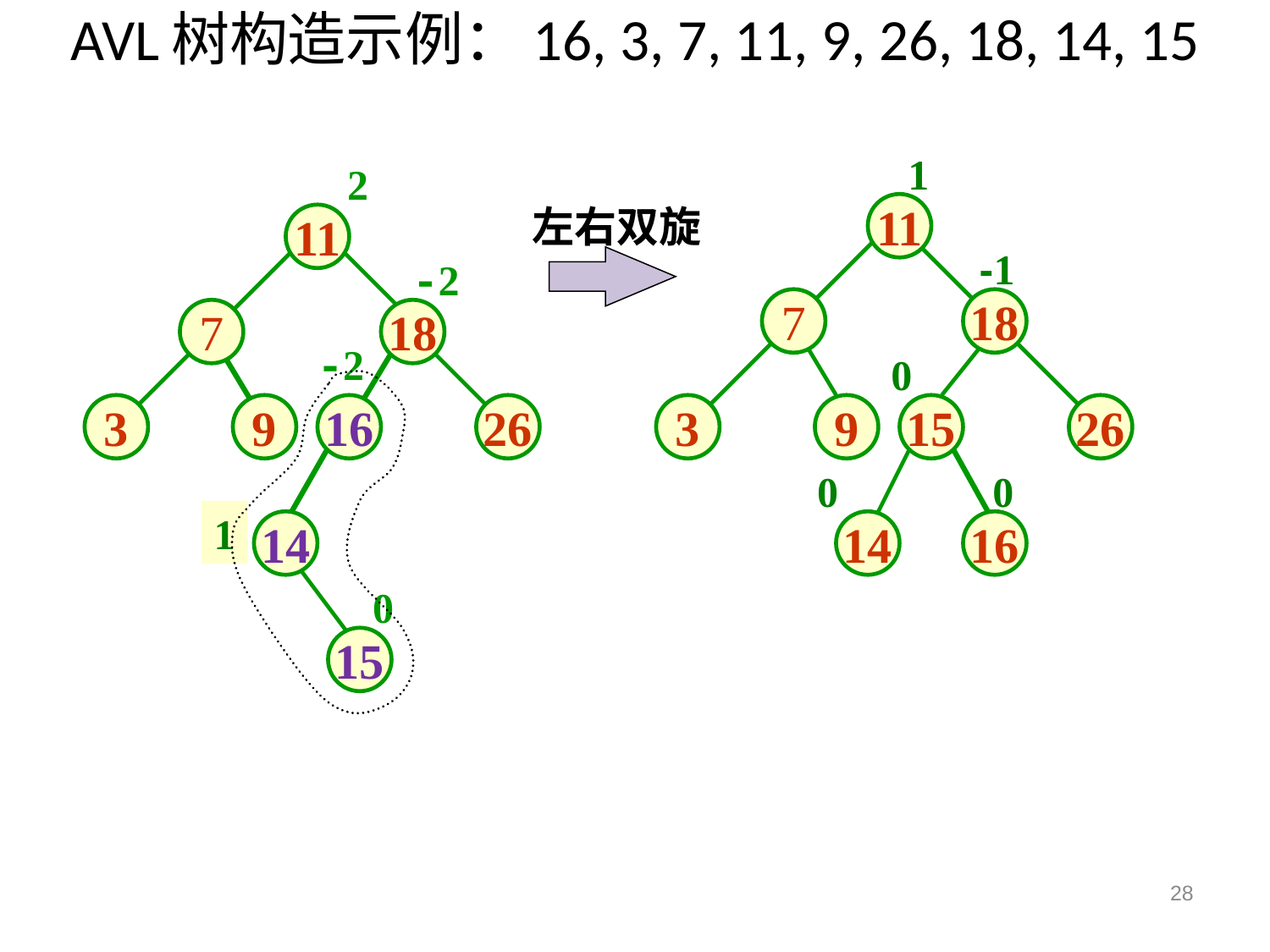

AVL树构造示例：16, 3, 7, 11, 9, 26, 18, 14, 15
1
11

-1

7
18

0

3
9
15
26

0
0
14
16
2
11

-2
7
18
-2

3
9
16
26

1
14

0
15
左右双旋

28